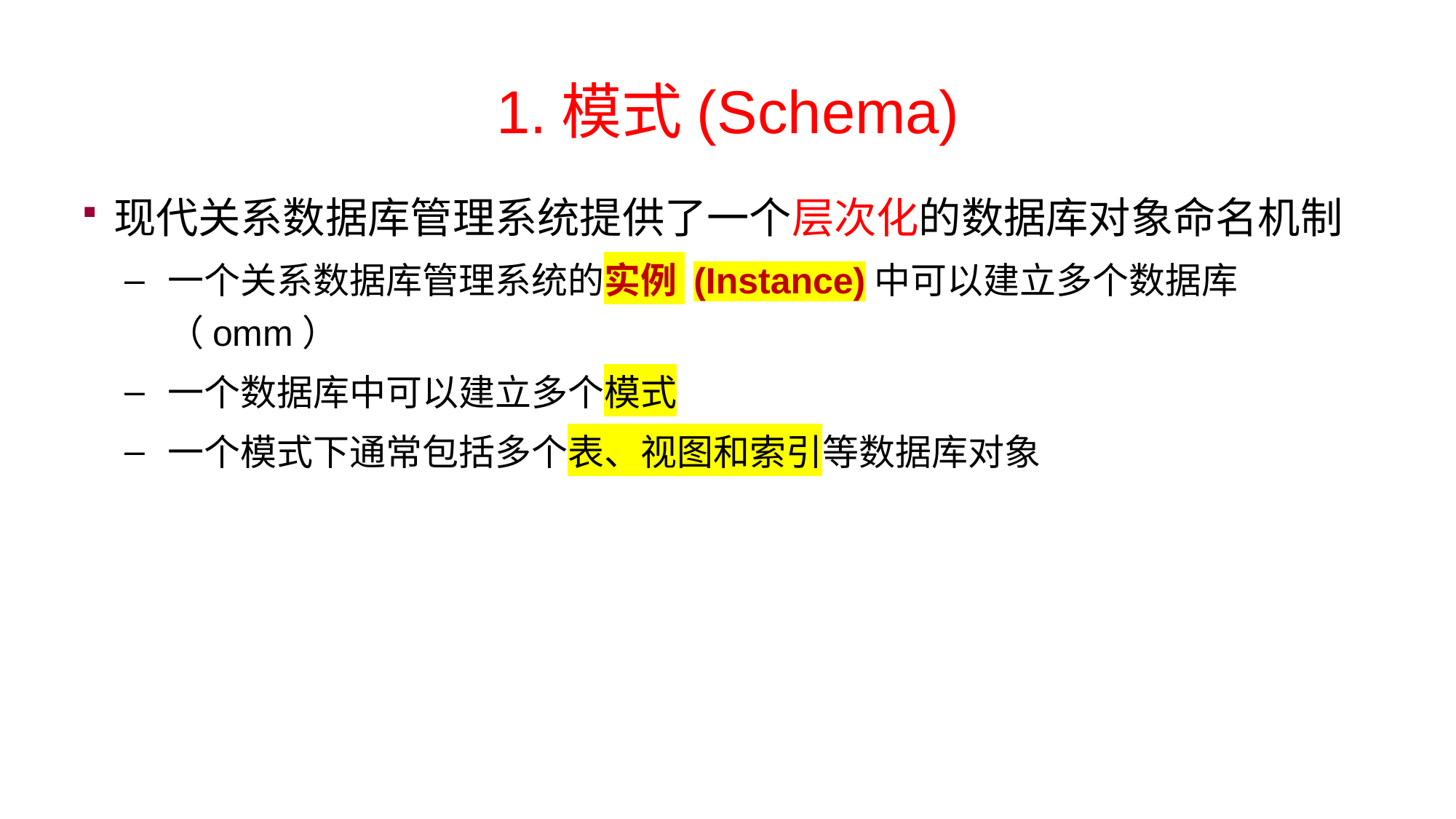

1.模式(Schema)

现代关系数据库管理系统提供了一个层次化的数据库对象命名机制
一个关系数据库管理系统的实例 (Instance)中可以建立多个数据库（omm）
一个数据库中可以建立多个模式
一个模式下通常包括多个表、视图和索引等数据库对象
19